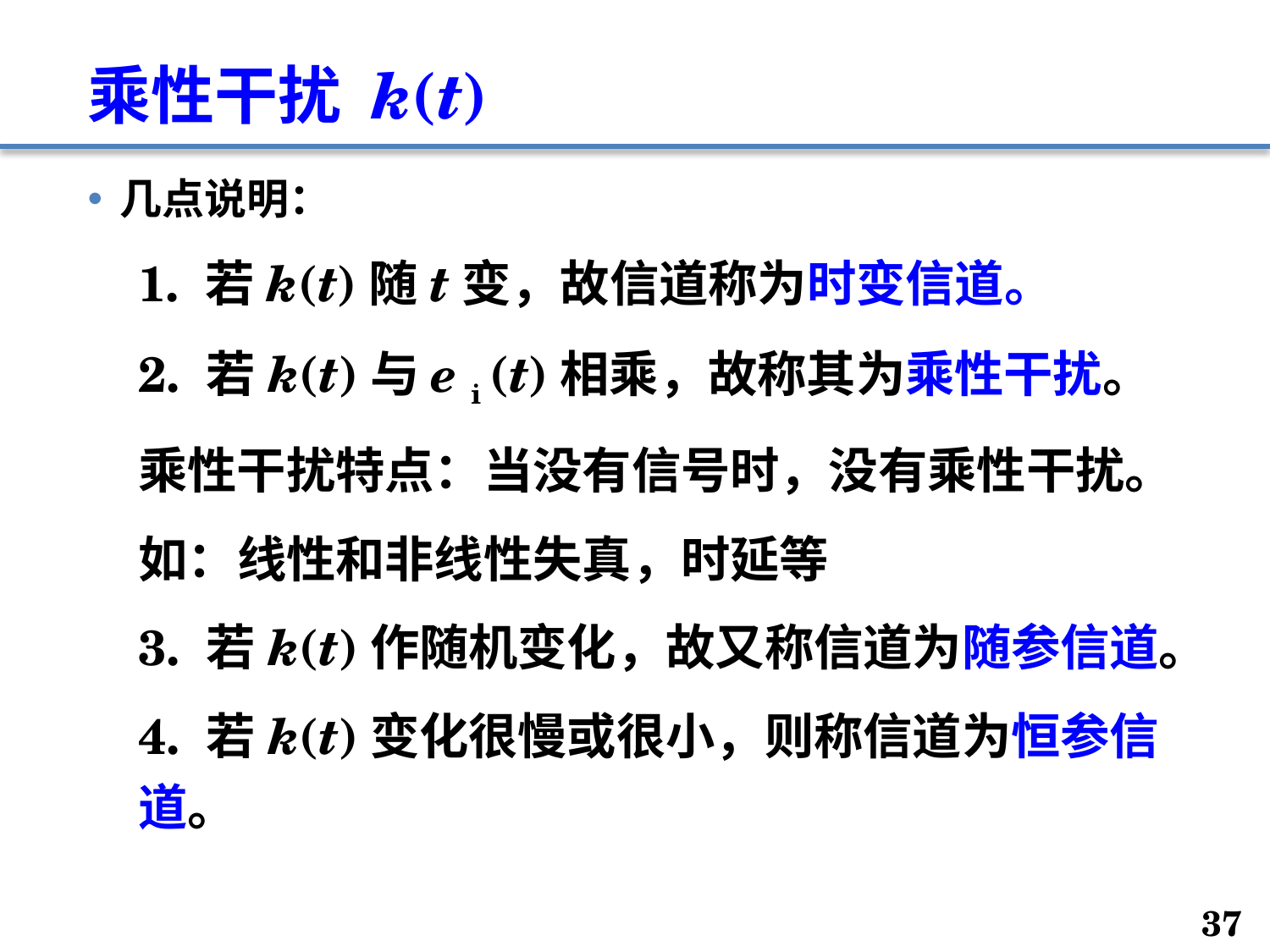

# 乘性干扰 k(t)
几点说明：
1. 若k(t)随t变，故信道称为时变信道。
2. 若k(t)与e i (t)相乘，故称其为乘性干扰。
乘性干扰特点：当没有信号时，没有乘性干扰。
如：线性和非线性失真，时延等
3. 若k(t)作随机变化，故又称信道为随参信道。
4. 若k(t)变化很慢或很小，则称信道为恒参信道。

37